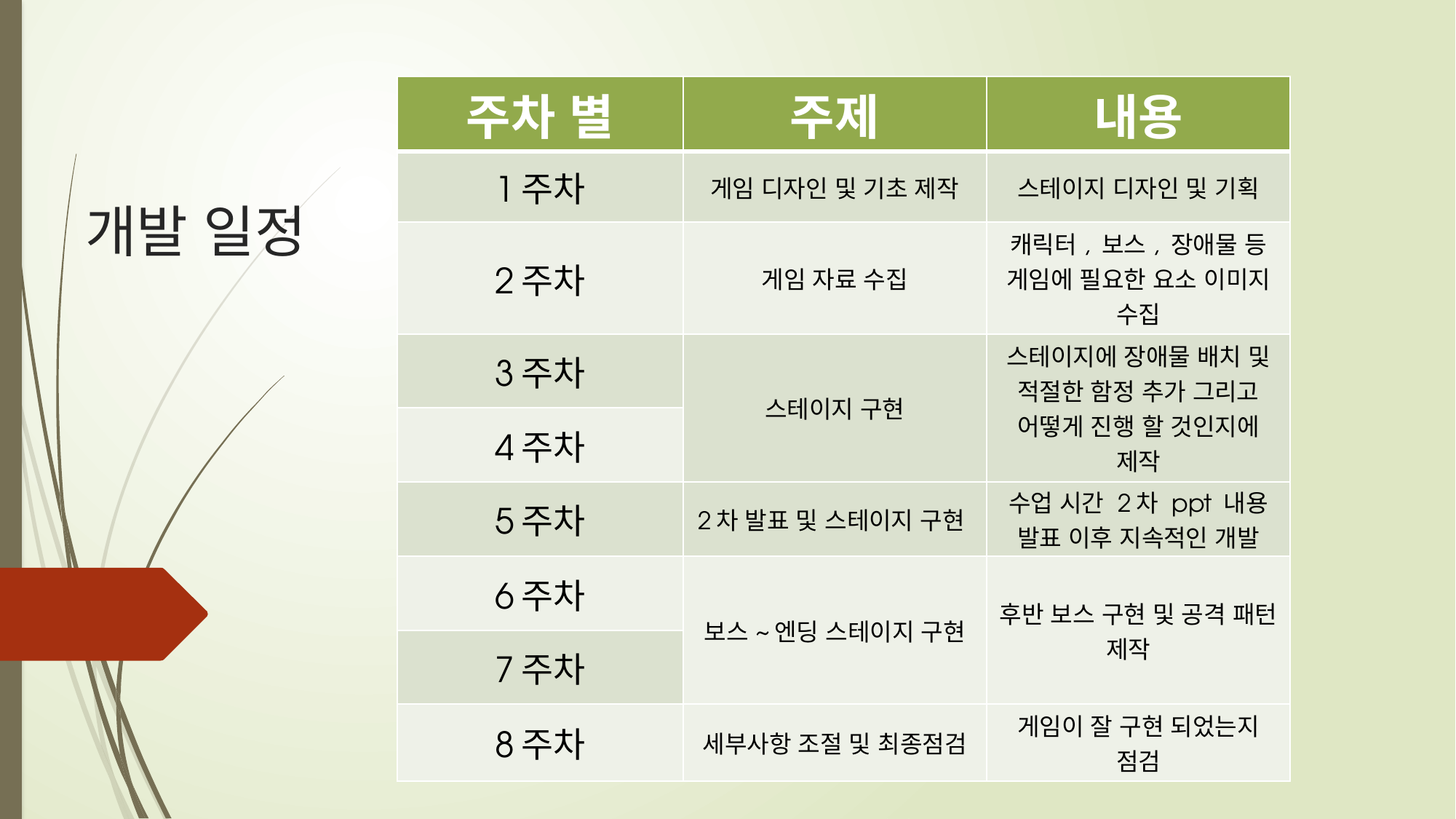

| 주차 별 | 주제 | 내용 |
| --- | --- | --- |
| 1주차 | 게임 디자인 및 기초 제작 | 스테이지 디자인 및 기획 |
| 2주차 | 게임 자료 수집 | 캐릭터, 보스, 장애물 등 게임에 필요한 요소 이미지 수집 |
| 3주차 | 스테이지 구현 | 스테이지에 장애물 배치 및 적절한 함정 추가 그리고 어떻게 진행 할 것인지에 제작 |
| 4주차 |  |  |
| 5주차 | 2차 발표 및 스테이지 구현 | 수업 시간 2차 ppt 내용 발표 이후 지속적인 개발 |
| 6주차 | 보스~엔딩 스테이지 구현 | 후반 보스 구현 및 공격 패턴 제작 |
| 7주차 |  |  |
| 8주차 | 세부사항 조절 및 최종점검 | 게임이 잘 구현 되었는지 점검 |
# 개발 일정